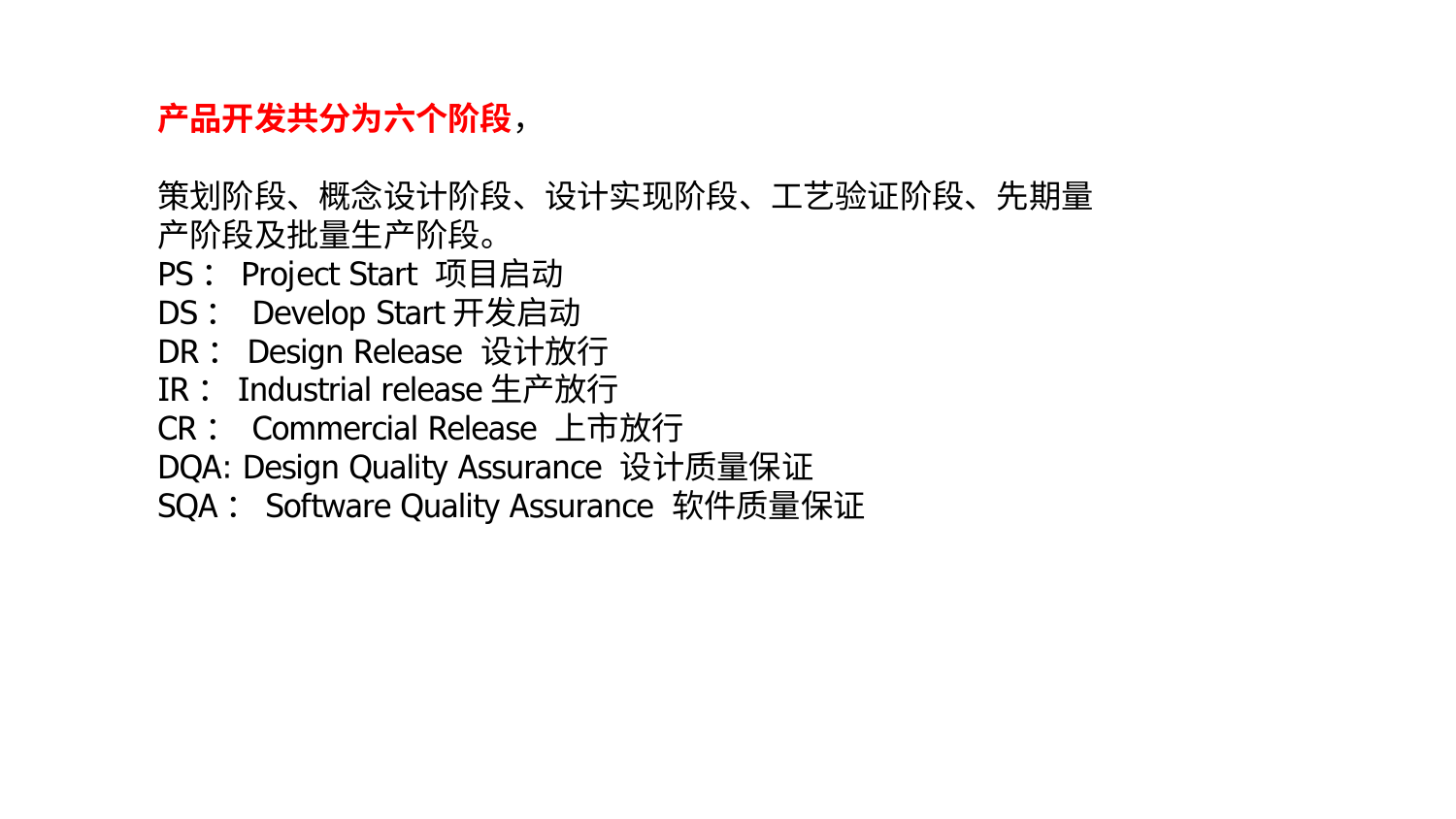

产品开发共分为六个阶段，

策划阶段、概念设计阶段、设计实现阶段、工艺验证阶段、先期量产阶段及批量生产阶段。
PS：Project Start 项目启动
DS： Develop Start开发启动
DR：Design Release 设计放行
IR：Industrial release生产放行
CR： Commercial Release 上市放行
DQA: Design Quality Assurance 设计质量保证
SQA：Software Quality Assurance 软件质量保证